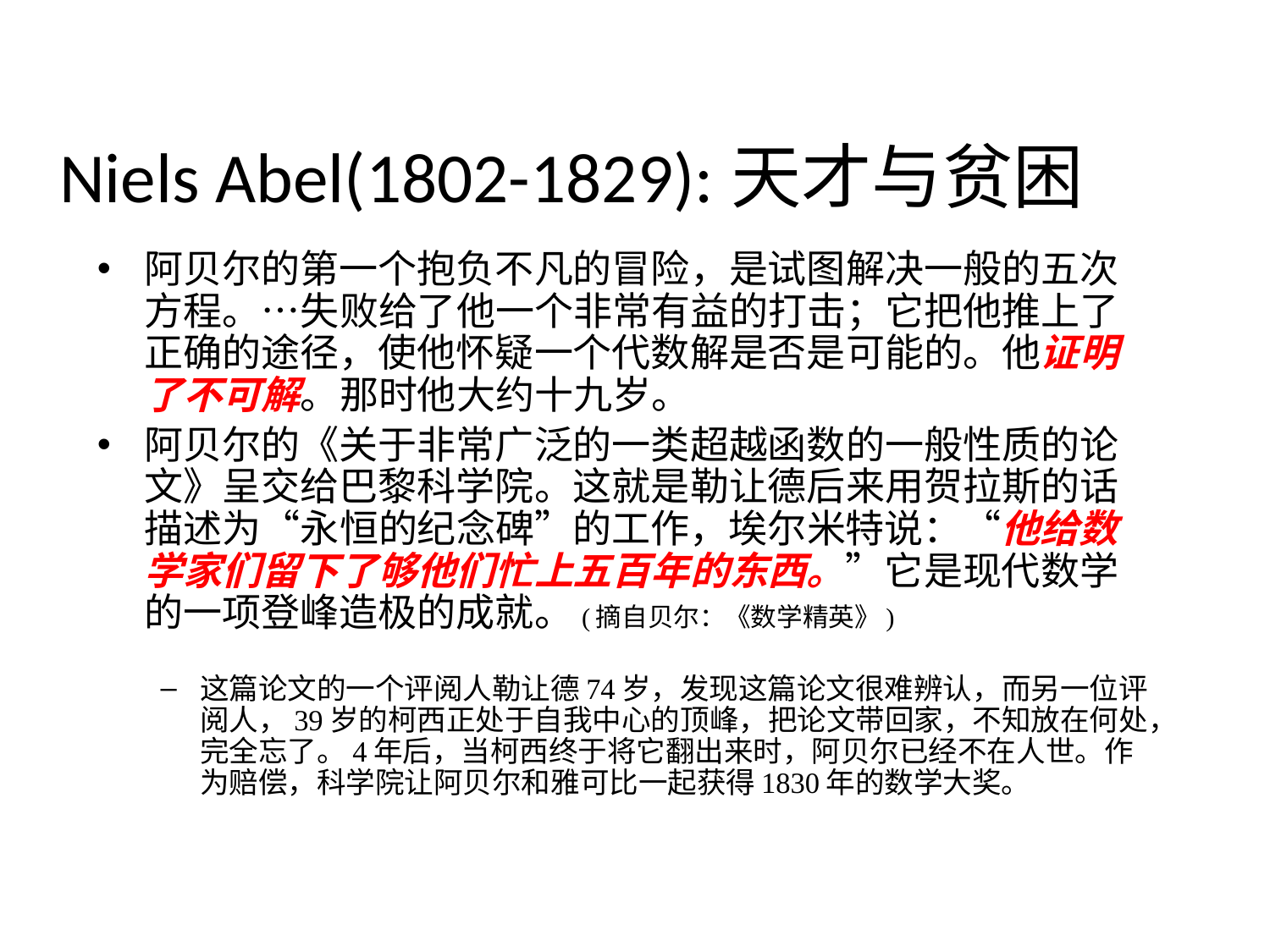

# Niels Abel(1802-1829):天才与贫困
阿贝尔的第一个抱负不凡的冒险，是试图解决一般的五次方程。…失败给了他一个非常有益的打击；它把他推上了正确的途径，使他怀疑一个代数解是否是可能的。他证明了不可解。那时他大约十九岁。
阿贝尔的《关于非常广泛的一类超越函数的一般性质的论文》呈交给巴黎科学院。这就是勒让德后来用贺拉斯的话描述为“永恒的纪念碑”的工作，埃尔米特说：“他给数学家们留下了够他们忙上五百年的东西。”它是现代数学的一项登峰造极的成就。(摘自贝尔：《数学精英》)

这篇论文的一个评阅人勒让德74岁，发现这篇论文很难辨认，而另一位评阅人，39岁的柯西正处于自我中心的顶峰，把论文带回家，不知放在何处，完全忘了。4年后，当柯西终于将它翻出来时，阿贝尔已经不在人世。作为赔偿，科学院让阿贝尔和雅可比一起获得1830年的数学大奖。